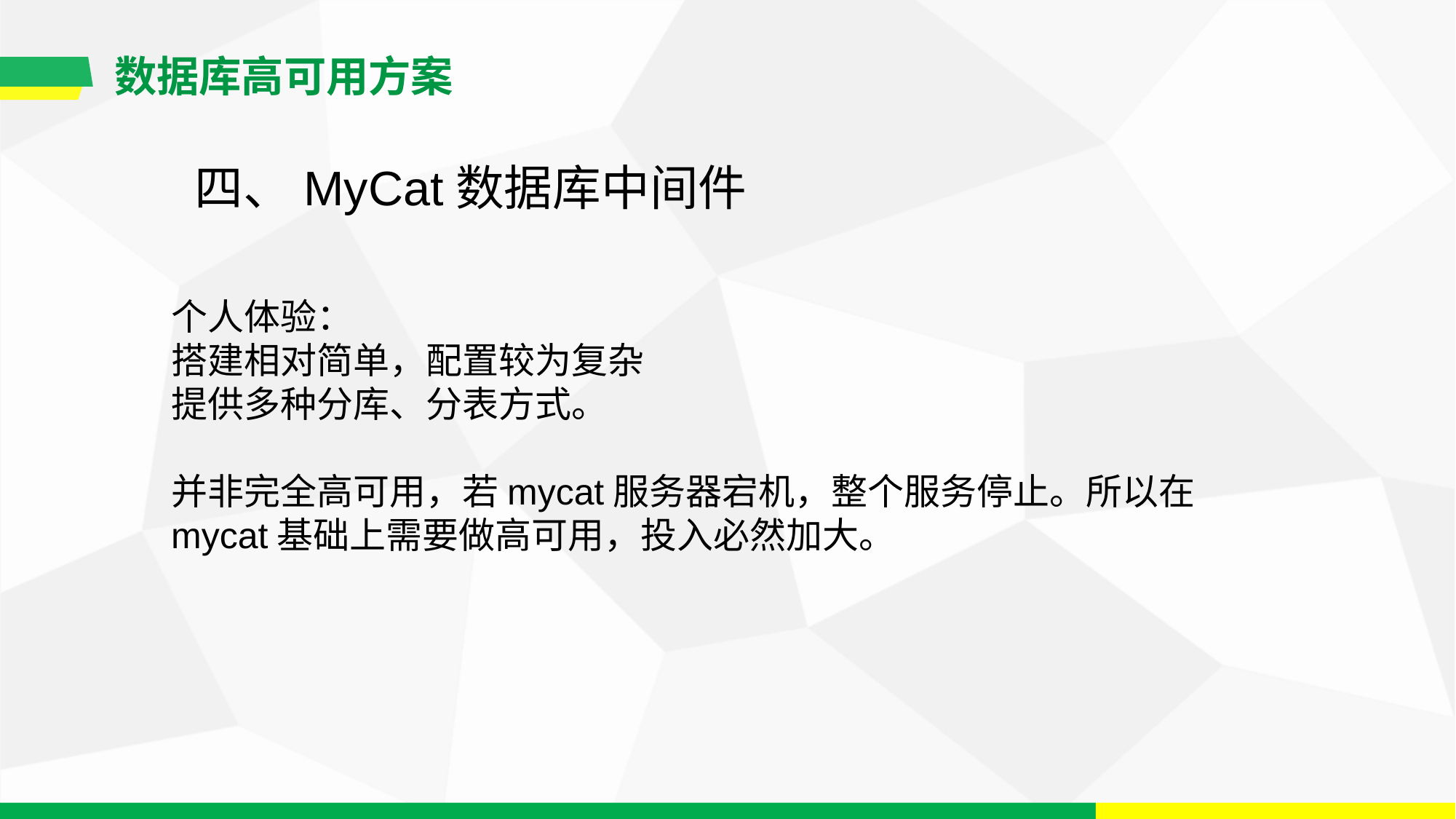

数据库高可用方案
四、MyCat数据库中间件
个人体验：
搭建相对简单，配置较为复杂
提供多种分库、分表方式。

并非完全高可用，若mycat服务器宕机，整个服务停止。所以在mycat基础上需要做高可用，投入必然加大。